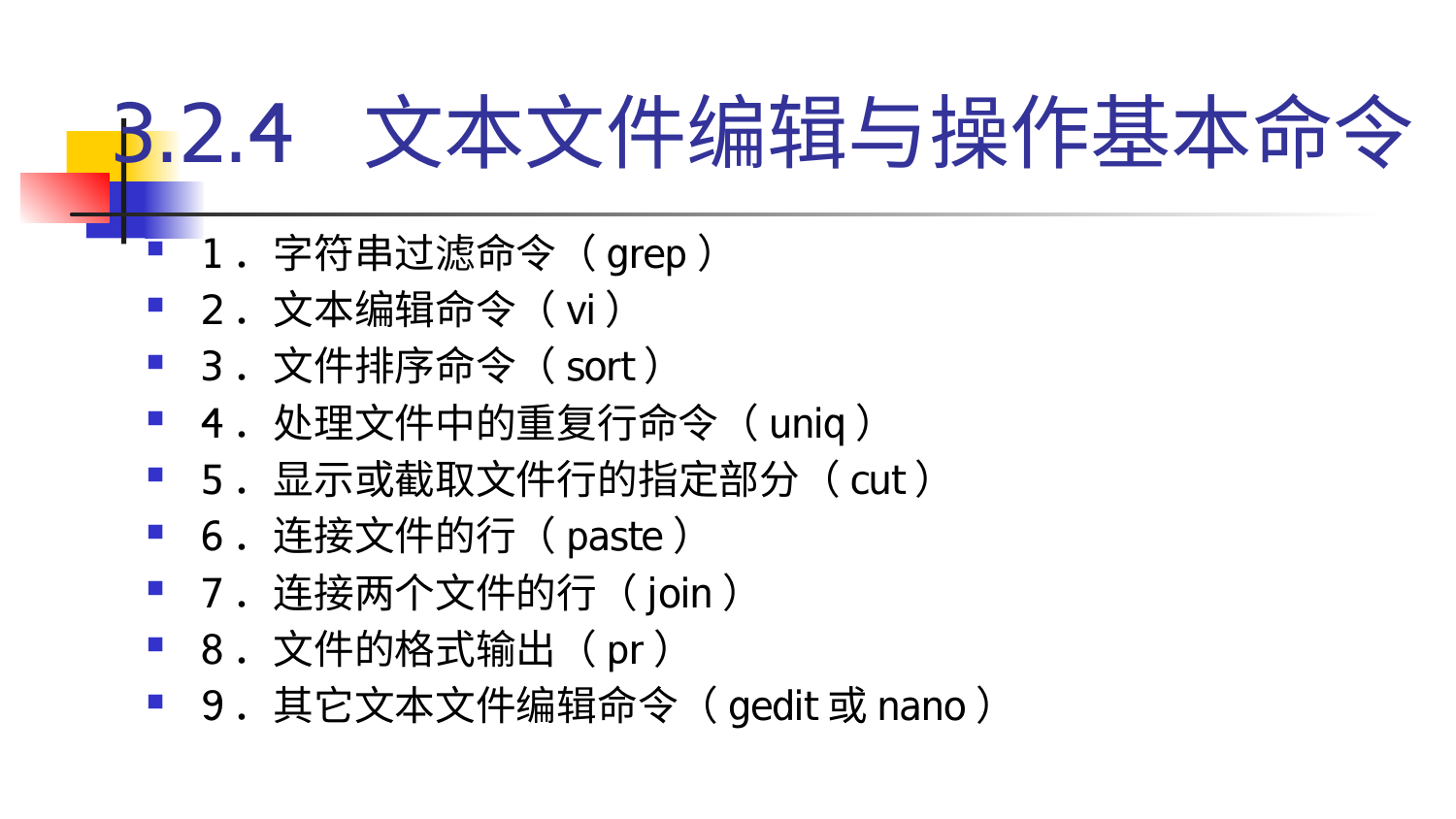

# 3.2.4  文本文件编辑与操作基本命令
1．字符串过滤命令（grep）
2．文本编辑命令（vi）
3．文件排序命令（sort）
4．处理文件中的重复行命令（uniq）
5．显示或截取文件行的指定部分（cut）
6．连接文件的行（paste）
7．连接两个文件的行（join）
8．文件的格式输出（pr）
9．其它文本文件编辑命令（gedit或nano）